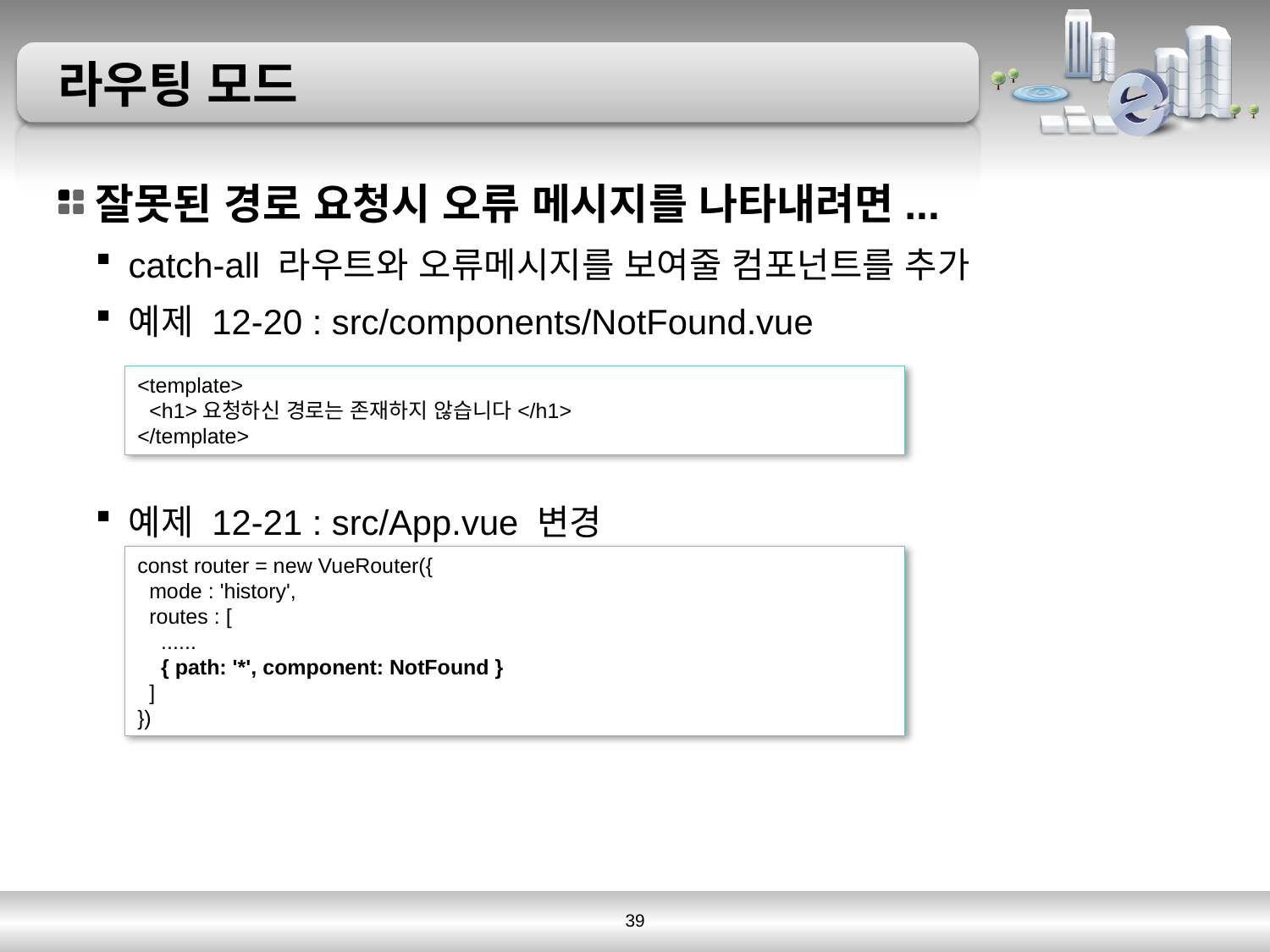

# 라우팅 모드
잘못된 경로 요청시 오류 메시지를 나타내려면...
catch-all 라우트와 오류메시지를 보여줄 컴포넌트를 추가
예제 12-20 : src/components/NotFound.vue

예제 12-21 : src/App.vue 변경
<template>
  <h1>요청하신 경로는 존재하지 않습니다</h1>
</template>
const router = new VueRouter({
  mode : 'history',
  routes : [
    ......
    { path: '*', component: NotFound }
  ]
})